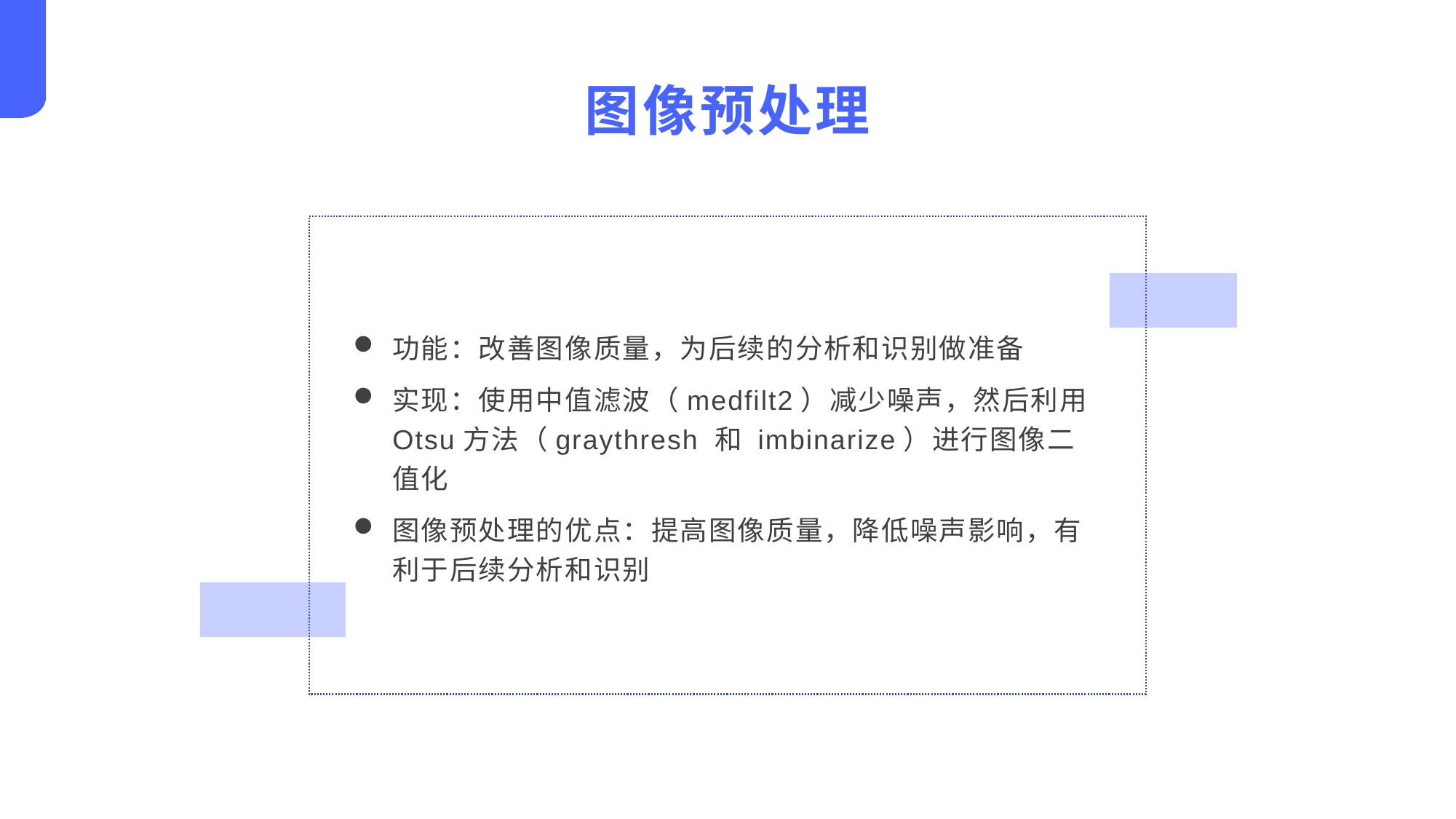

图像预处理

功能：改善图像质量，为后续的分析和识别做准备
实现：使用中值滤波（medfilt2）减少噪声，然后利用Otsu方法（graythresh 和 imbinarize）进行图像二值化
图像预处理的优点：提高图像质量，降低噪声影响，有利于后续分析和识别